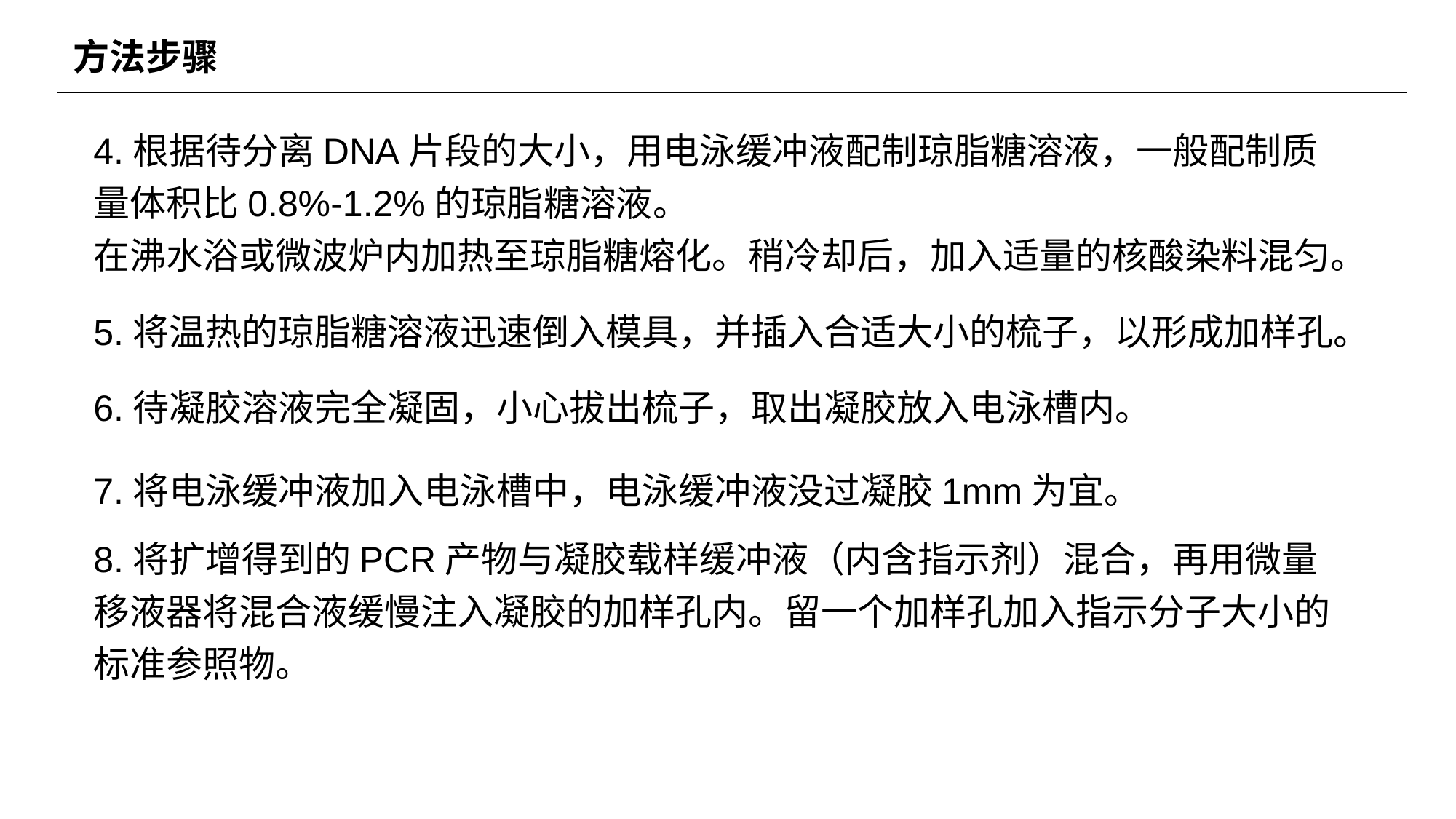

方法步骤
4.根据待分离DNA片段的大小，用电泳缓冲液配制琼脂糖溶液，一般配制质量体积比0.8%-1.2%的琼脂糖溶液。
在沸水浴或微波炉内加热至琼脂糖熔化。稍冷却后，加入适量的核酸染料混匀。
5.将温热的琼脂糖溶液迅速倒入模具，并插入合适大小的梳子，以形成加样孔。
6.待凝胶溶液完全凝固，小心拔出梳子，取出凝胶放入电泳槽内。
7.将电泳缓冲液加入电泳槽中，电泳缓冲液没过凝胶1mm为宜。
8.将扩增得到的PCR产物与凝胶载样缓冲液（内含指示剂）混合，再用微量移液器将混合液缓慢注入凝胶的加样孔内。留一个加样孔加入指示分子大小的标准参照物。